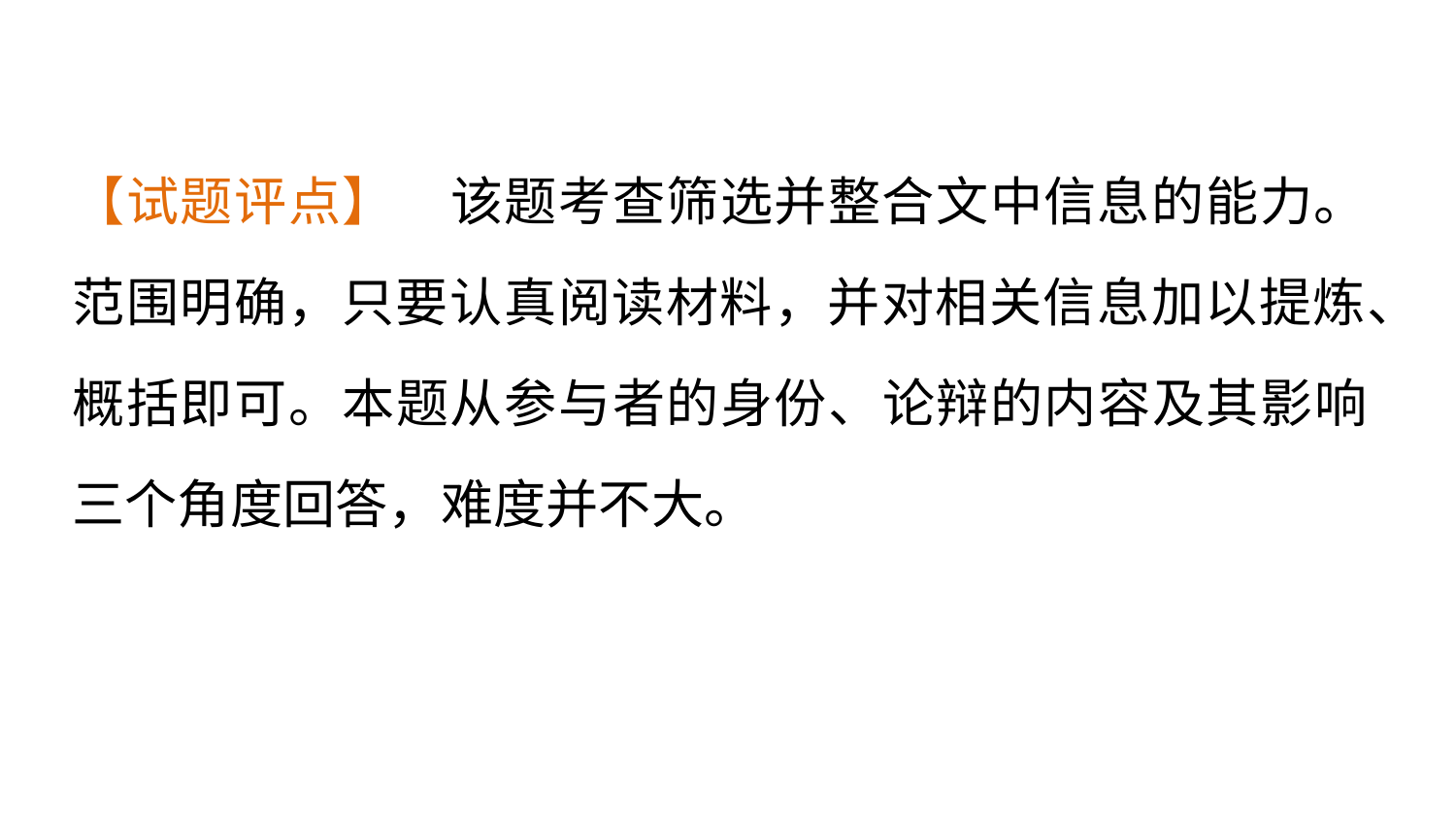

【试题评点】　该题考查筛选并整合文中信息的能力。范围明确，只要认真阅读材料，并对相关信息加以提炼、概括即可。本题从参与者的身份、论辩的内容及其影响三个角度回答，难度并不大。